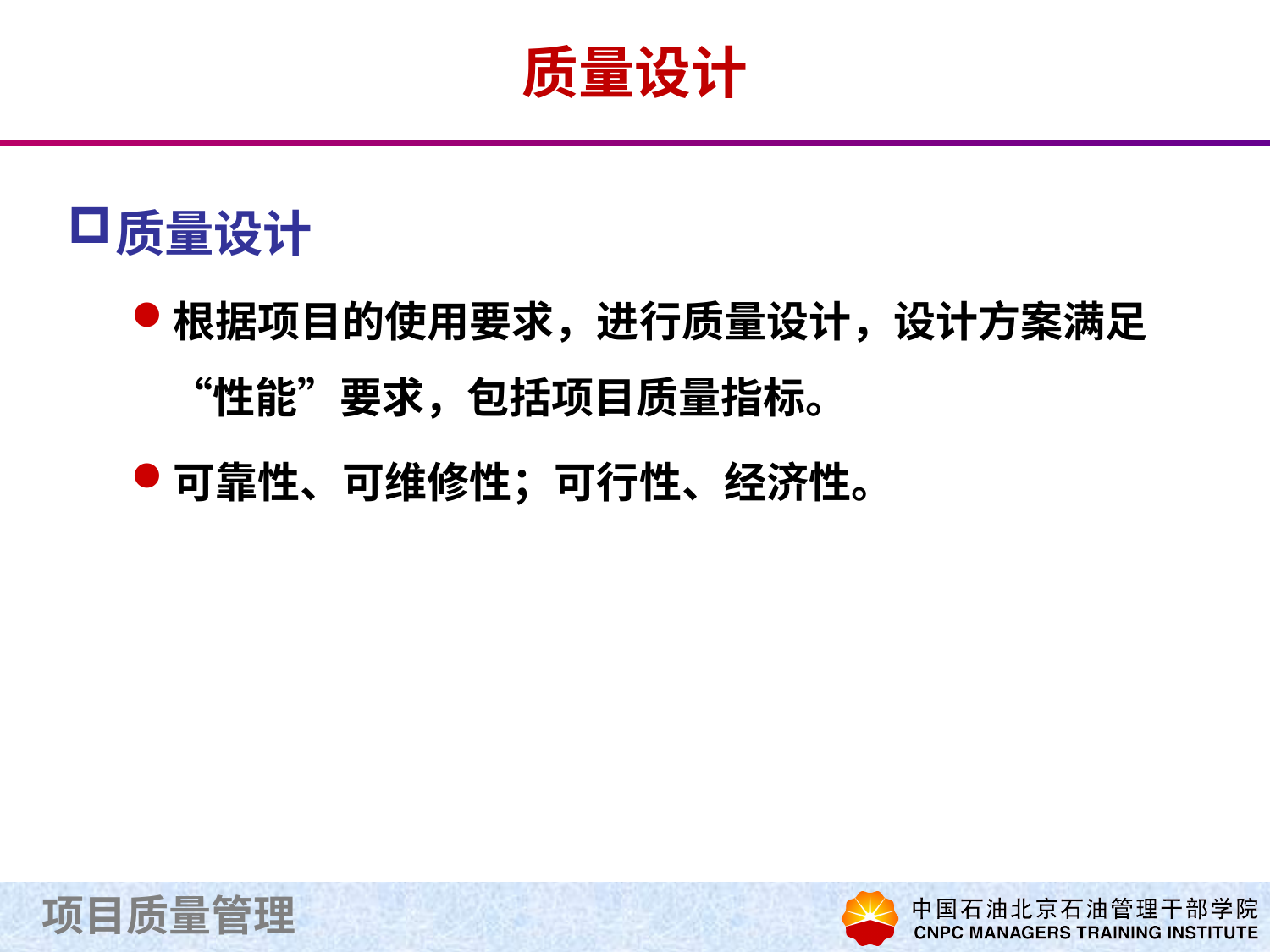

# 质量设计
质量设计
根据项目的使用要求，进行质量设计，设计方案满足“性能”要求，包括项目质量指标。
可靠性、可维修性；可行性、经济性。